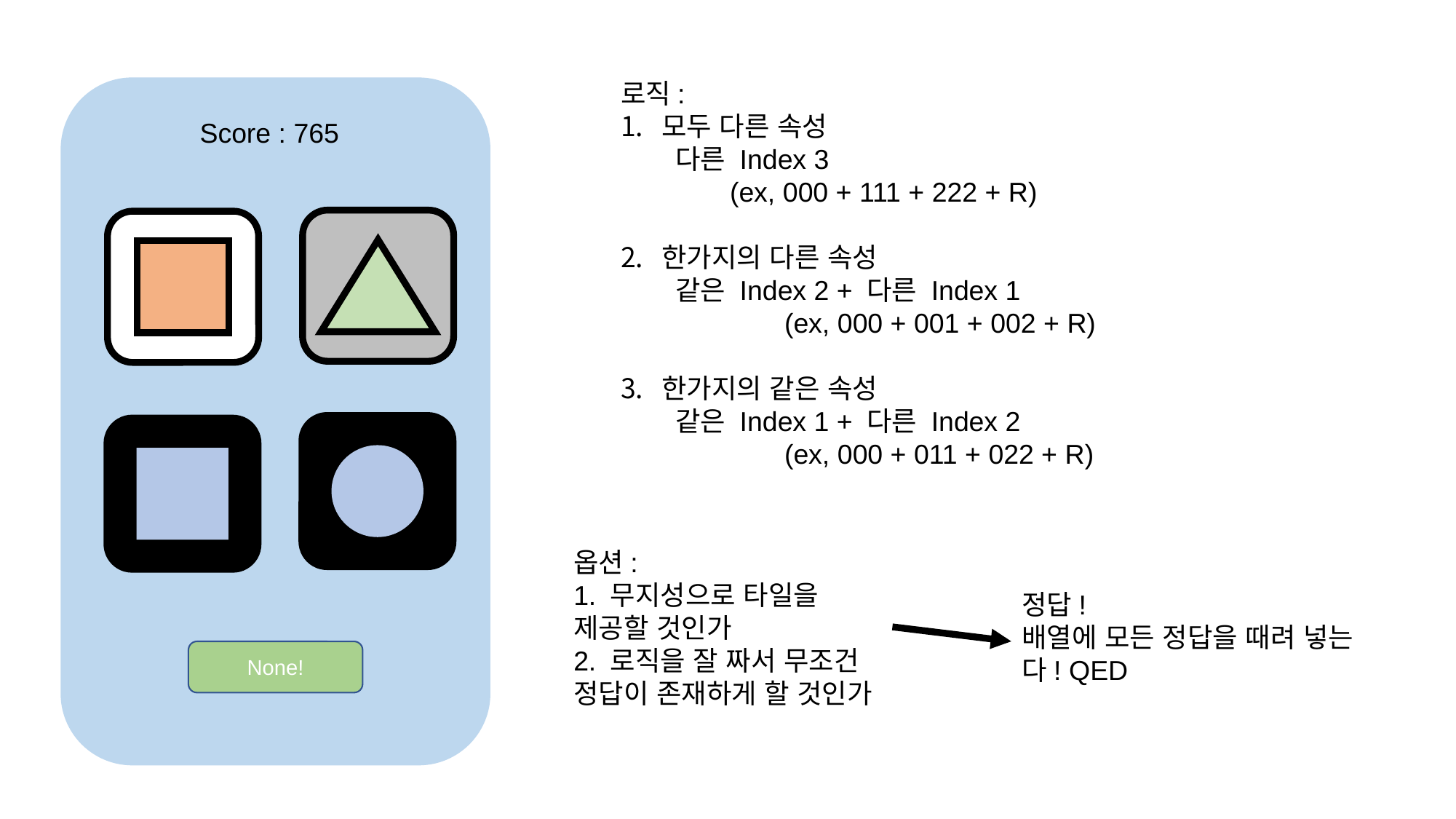

로직:
모두 다른 속성
다른 Index 3
(ex, 000 + 111 + 222 + R)

한가지의 다른 속성
같은 Index 2 + 다른 Index 1
	(ex, 000 + 001 + 002 + R)

한가지의 같은 속성
같은 Index 1 + 다른 Index 2
	(ex, 000 + 011 + 022 + R)

Score : 765

옵션:
1. 무지성으로 타일을 제공할 것인가
2. 로직을 잘 짜서 무조건 정답이 존재하게 할 것인가
정답!
배열에 모든 정답을 때려 넣는다! QED
None!